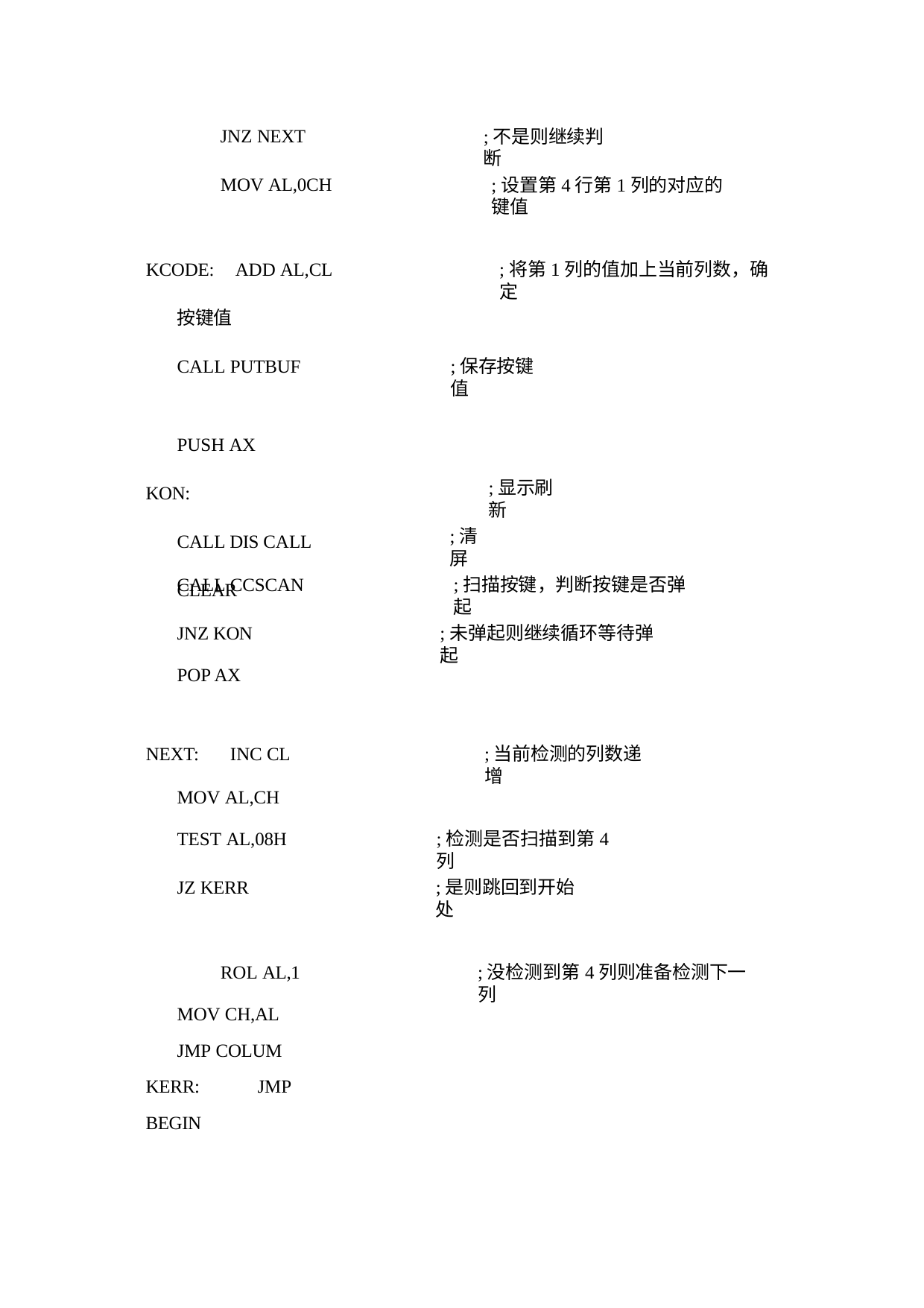

JNZ NEXT
;不是则继续判断
MOV AL,0CH
;设置第4行第1列的对应的键值
KCODE:	ADD AL,CL
;将第1列的值加上当前列数，确定
按键值
CALL PUTBUF
;保存按键值
PUSH AX
KON:	CALL DIS CALL CLEAR
;显示刷新
;清屏
CALL CCSCAN
;扫描按键，判断按键是否弹起
JNZ KON
;未弹起则继续循环等待弹起
POP AX
NEXT:	INC CL

MOV AL,CH
;当前检测的列数递增
TEST AL,08H
;检测是否扫描到第4列
JZ KERR
;是则跳回到开始处
ROL AL,1
;没检测到第4列则准备检测下一列
MOV CH,AL
JMP COLUM KERR:	JMP BEGIN